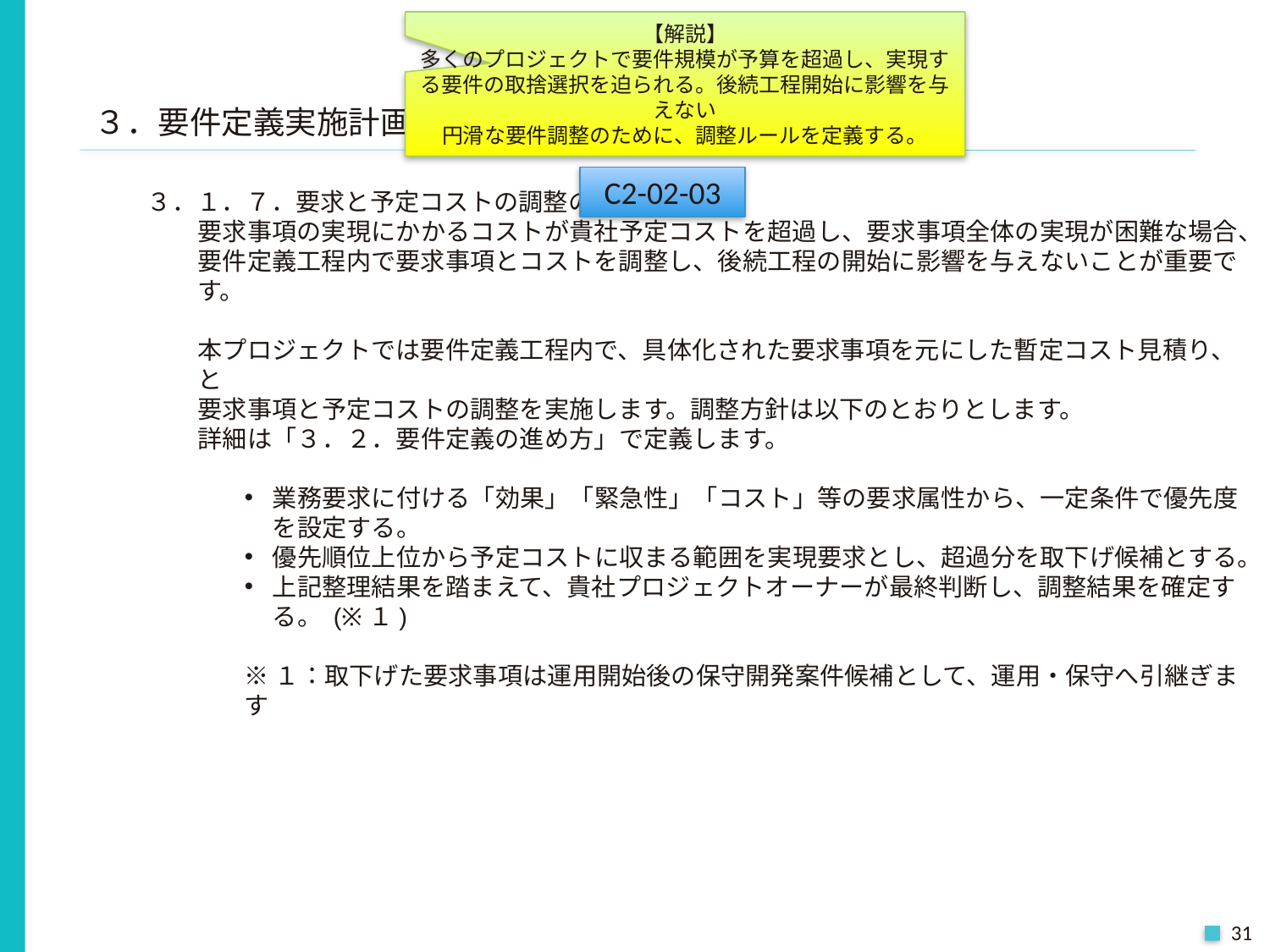

【解説】
多くのプロジェクトで要件規模が予算を超過し、実現する要件の取捨選択を迫られる。後続工程開始に影響を与えない
円滑な要件調整のために、調整ルールを定義する。
３．要件定義実施計画
C2-02-03
　　３．１．７．要求と予定コストの調整の考え方
要求事項の実現にかかるコストが貴社予定コストを超過し、要求事項全体の実現が困難な場合、
要件定義工程内で要求事項とコストを調整し、後続工程の開始に影響を与えないことが重要です。

本プロジェクトでは要件定義工程内で、具体化された要求事項を元にした暫定コスト見積り、と
要求事項と予定コストの調整を実施します。調整方針は以下のとおりとします。
詳細は「３．２．要件定義の進め方」で定義します。

業務要求に付ける「効果」「緊急性」「コスト」等の要求属性から、一定条件で優先度を設定する。
優先順位上位から予定コストに収まる範囲を実現要求とし、超過分を取下げ候補とする。
上記整理結果を踏まえて、貴社プロジェクトオーナーが最終判断し、調整結果を確定する。 (※１)

※１：取下げた要求事項は運用開始後の保守開発案件候補として、運用・保守へ引継ぎます

31